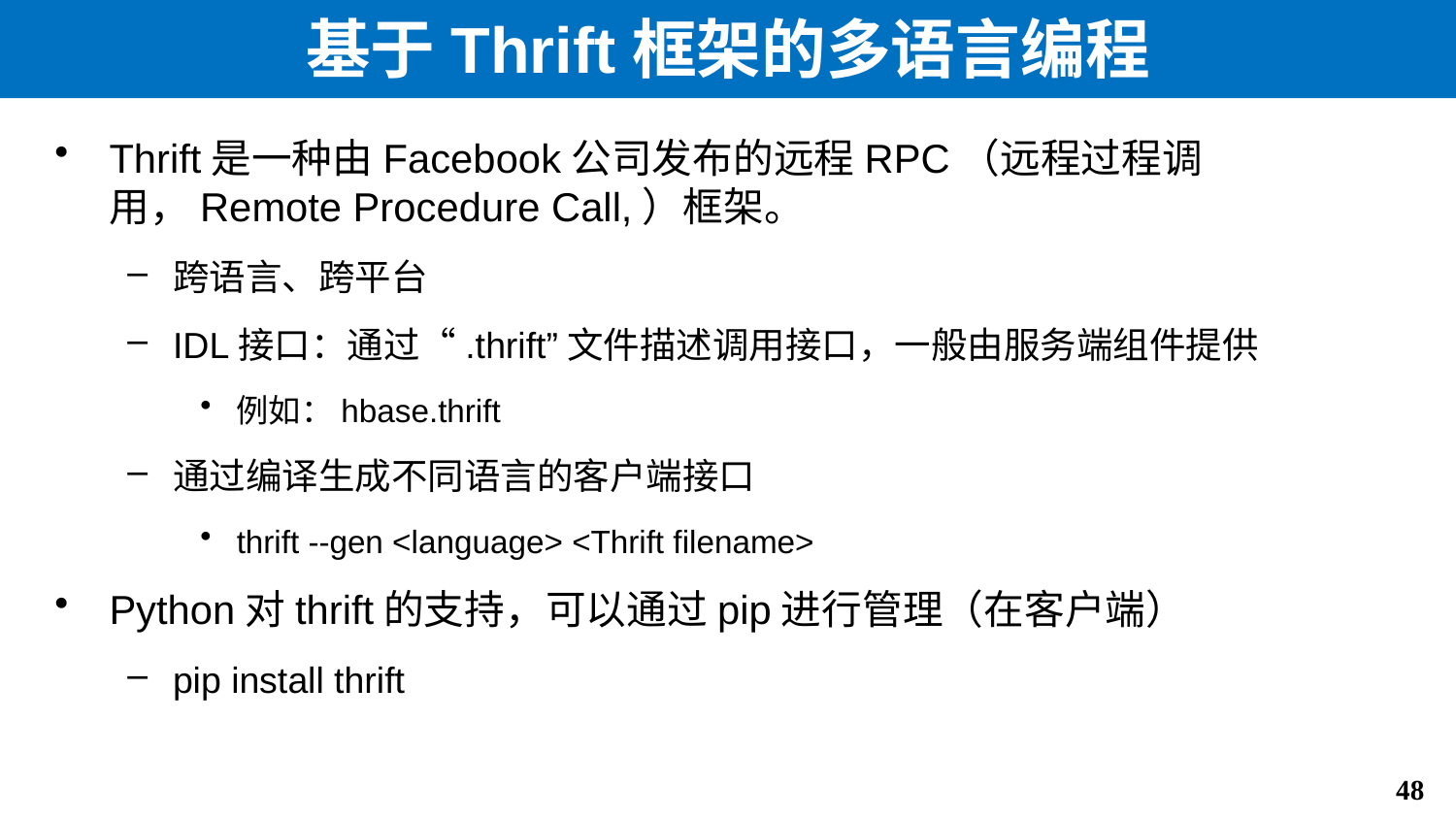

# 基于Thrift框架的多语言编程
Thrift是一种由Facebook公司发布的远程RPC（远程过程调用，Remote Procedure Call,）框架。
跨语言、跨平台
IDL接口：通过“.thrift”文件描述调用接口，一般由服务端组件提供
例如：hbase.thrift
通过编译生成不同语言的客户端接口
thrift --gen <language> <Thrift filename>
Python对thrift的支持，可以通过pip进行管理（在客户端）
pip install thrift